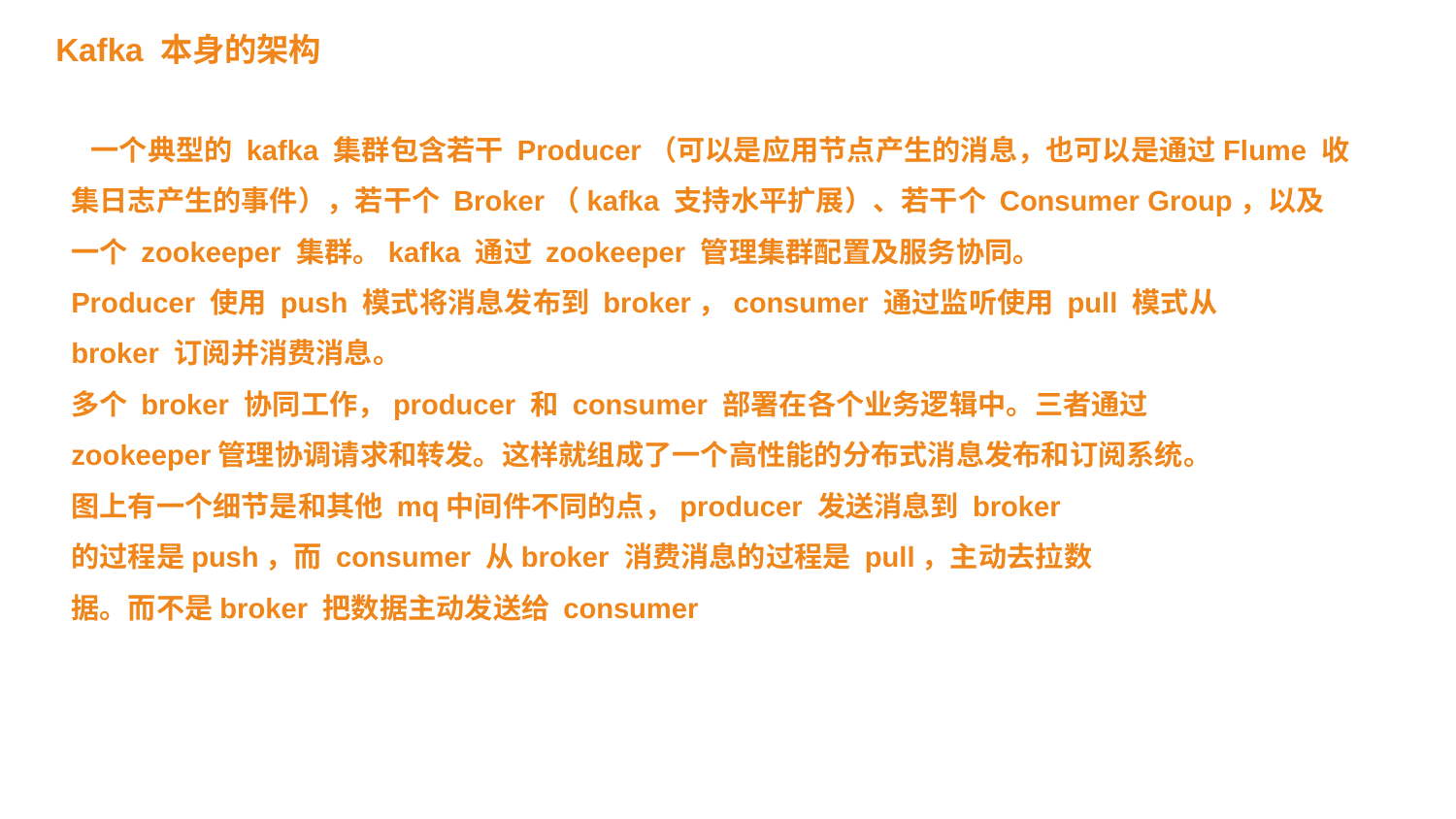

Kafka 本身的架构
  一个典型的 kafka 集群包含若干 Producer（可以是应用节点产生的消息，也可以是通过Flume 收集日志产生的事件），若干个 Broker（kafka 支持水平扩展）、若干个 Consumer Group，以及一个 zookeeper 集群。kafka 通过 zookeeper 管理集群配置及服务协同。
Producer 使用 push 模式将消息发布到 broker，consumer 通过监听使用 pull 模式从
broker 订阅并消费消息。
多个 broker 协同工作，producer 和 consumer 部署在各个业务逻辑中。三者通过
zookeeper管理协调请求和转发。这样就组成了一个高性能的分布式消息发布和订阅系统。
图上有一个细节是和其他 mq中间件不同的点，producer 发送消息到 broker
的过程是push，而 consumer 从broker 消费消息的过程是 pull，主动去拉数
据。而不是broker 把数据主动发送给 consumer